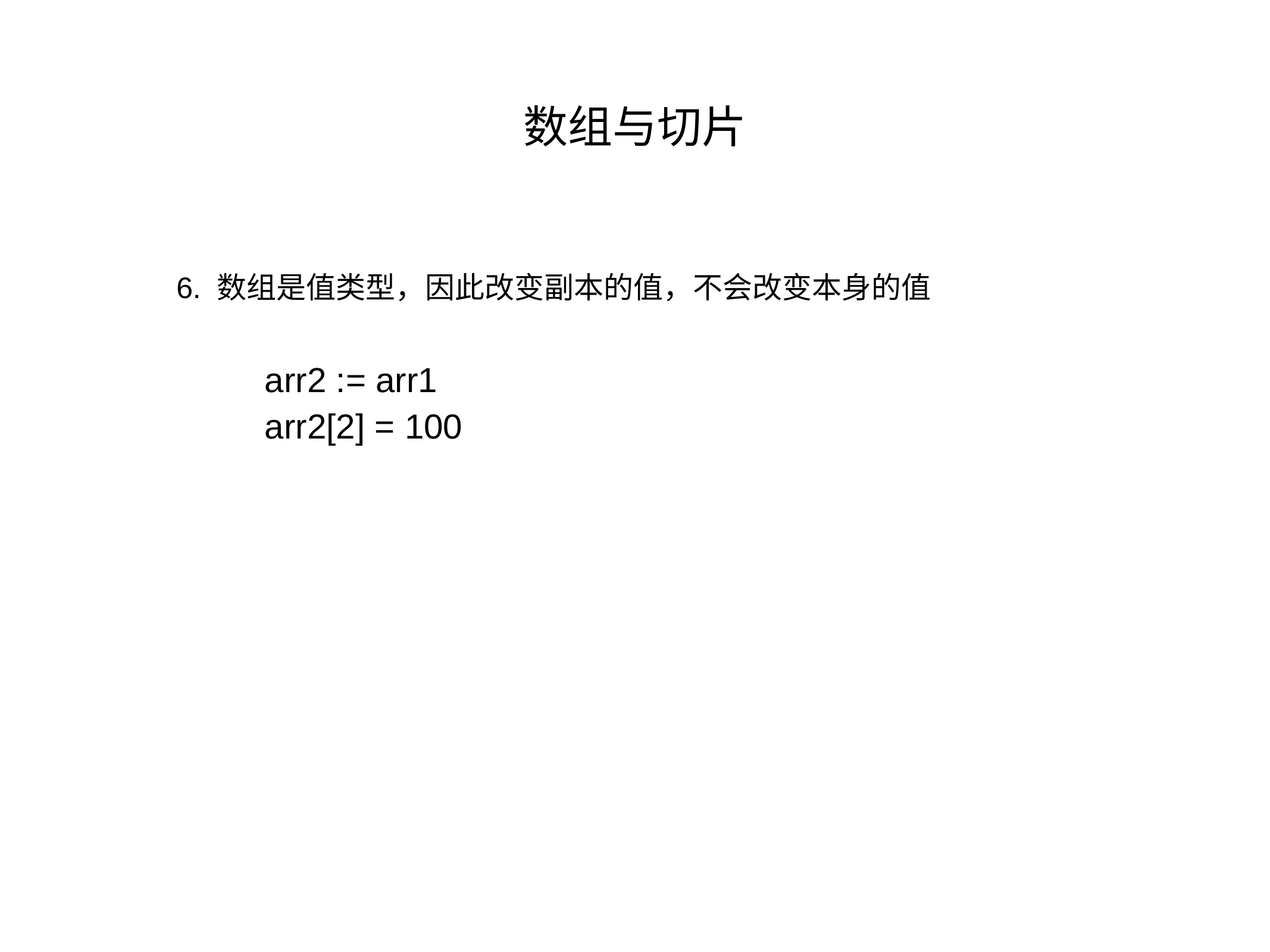

数组与切片
6. 数组是值类型，因此改变副本的值，不会改变本身的值
arr2 := arr1
arr2[2] = 100